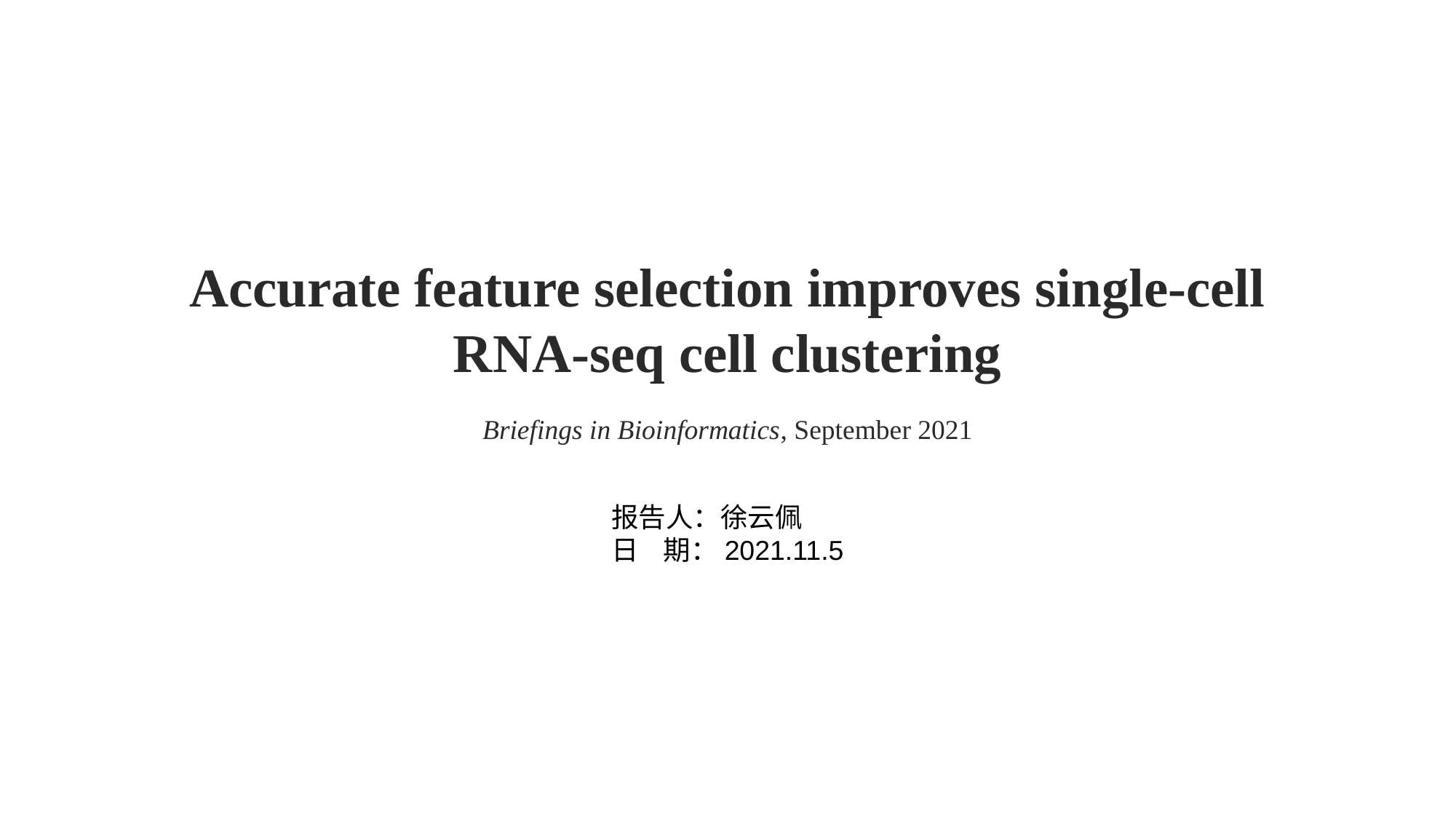

Accurate feature selection improves single-cell RNA-seq cell clustering
Briefings in Bioinformatics, September 2021
报告人：徐云佩
日    期：2021.11.5